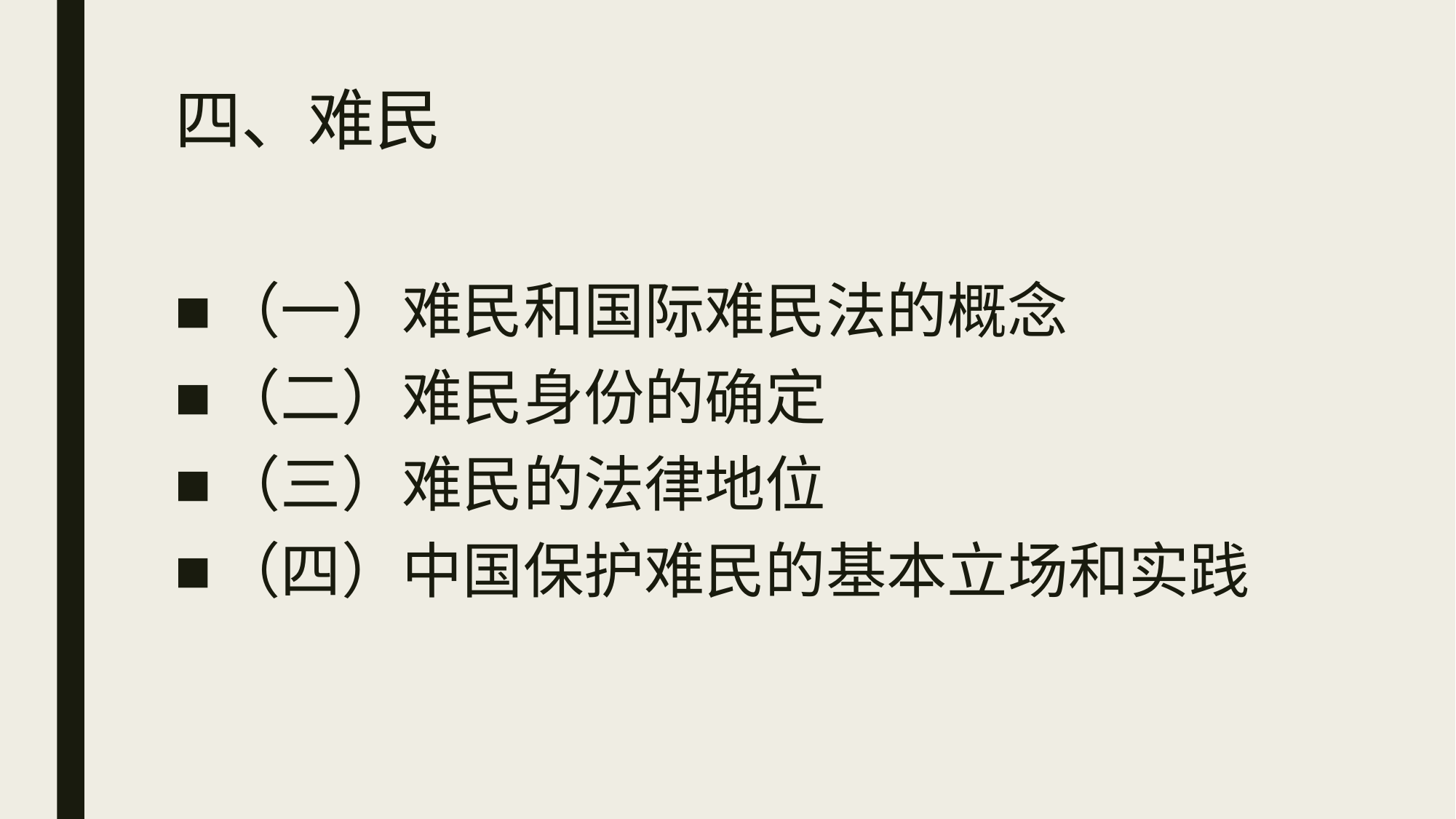

# 四、难民
（一）难民和国际难民法的概念
（二）难民身份的确定
（三）难民的法律地位
（四）中国保护难民的基本立场和实践